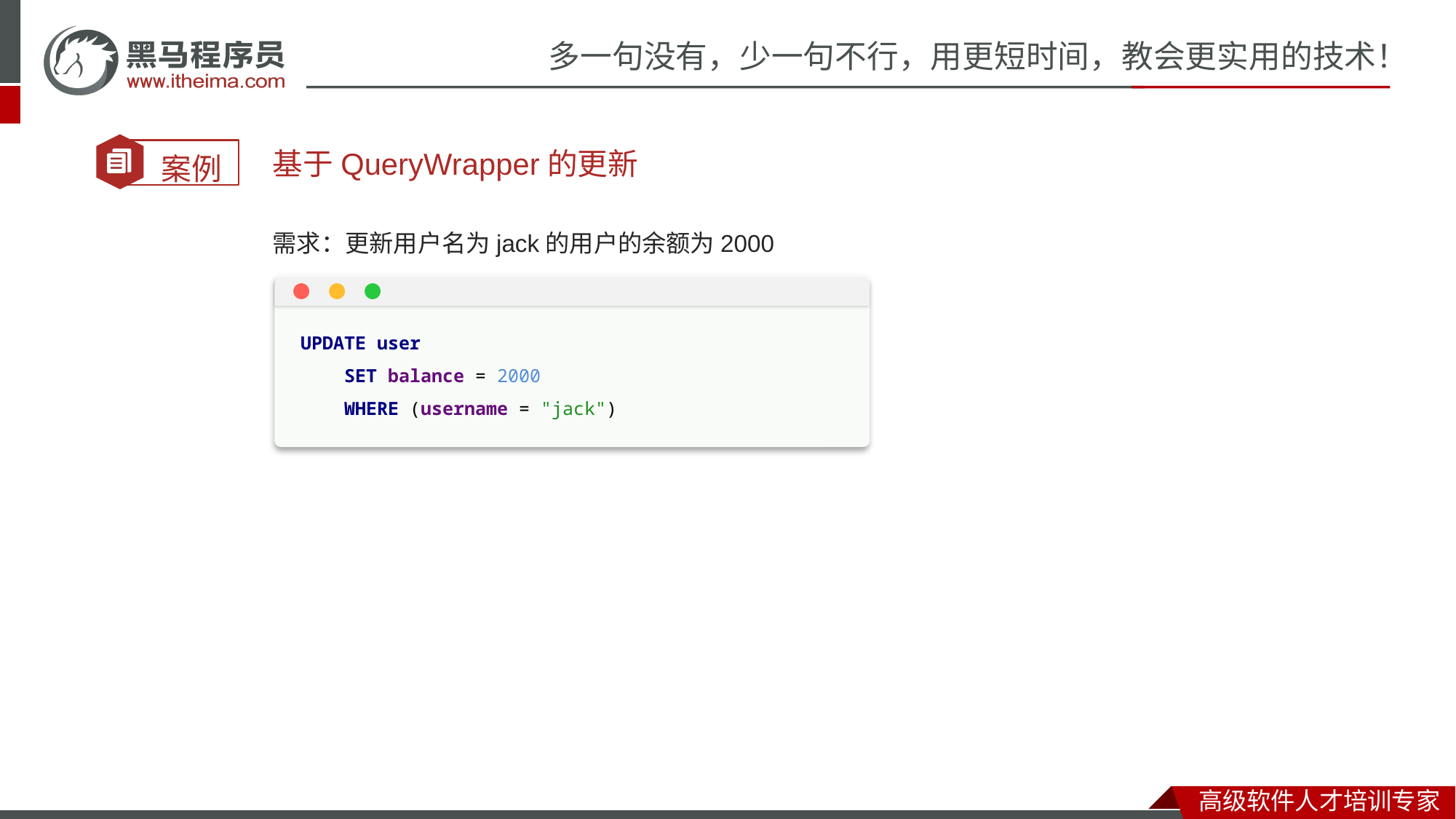

基于QueryWrapper的更新
需求：更新用户名为jack的用户的余额为2000

UPDATE user
    SET balance = 2000
    WHERE (username = "jack")